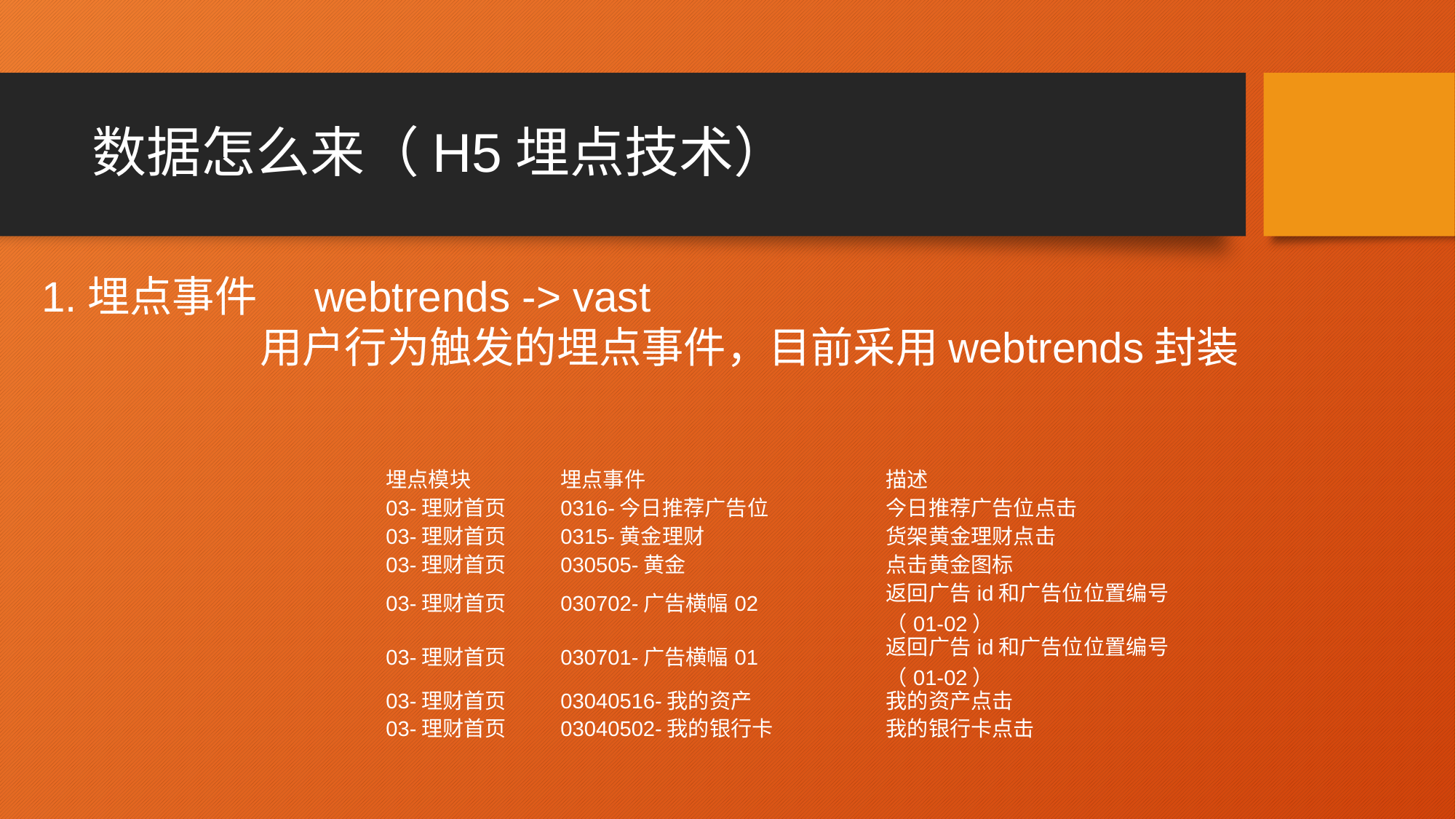

# 数据怎么来（H5埋点技术）
1.埋点事件     webtrends -> vast
		用户行为触发的埋点事件，目前采用webtrends封装

| 埋点模块 | 埋点事件 | 描述 |
| --- | --- | --- |
| 03-理财首页 | 0316-今日推荐广告位 | 今日推荐广告位点击 |
| 03-理财首页 | 0315-黄金理财 | 货架黄金理财点击 |
| 03-理财首页 | 030505-黄金 | 点击黄金图标 |
| 03-理财首页 | 030702-广告横幅02 | 返回广告id和广告位位置编号（01-02） |
| 03-理财首页 | 030701-广告横幅01 | 返回广告id和广告位位置编号（01-02） |
| 03-理财首页 | 03040516-我的资产 | 我的资产点击 |
| 03-理财首页 | 03040502-我的银行卡 | 我的银行卡点击 |